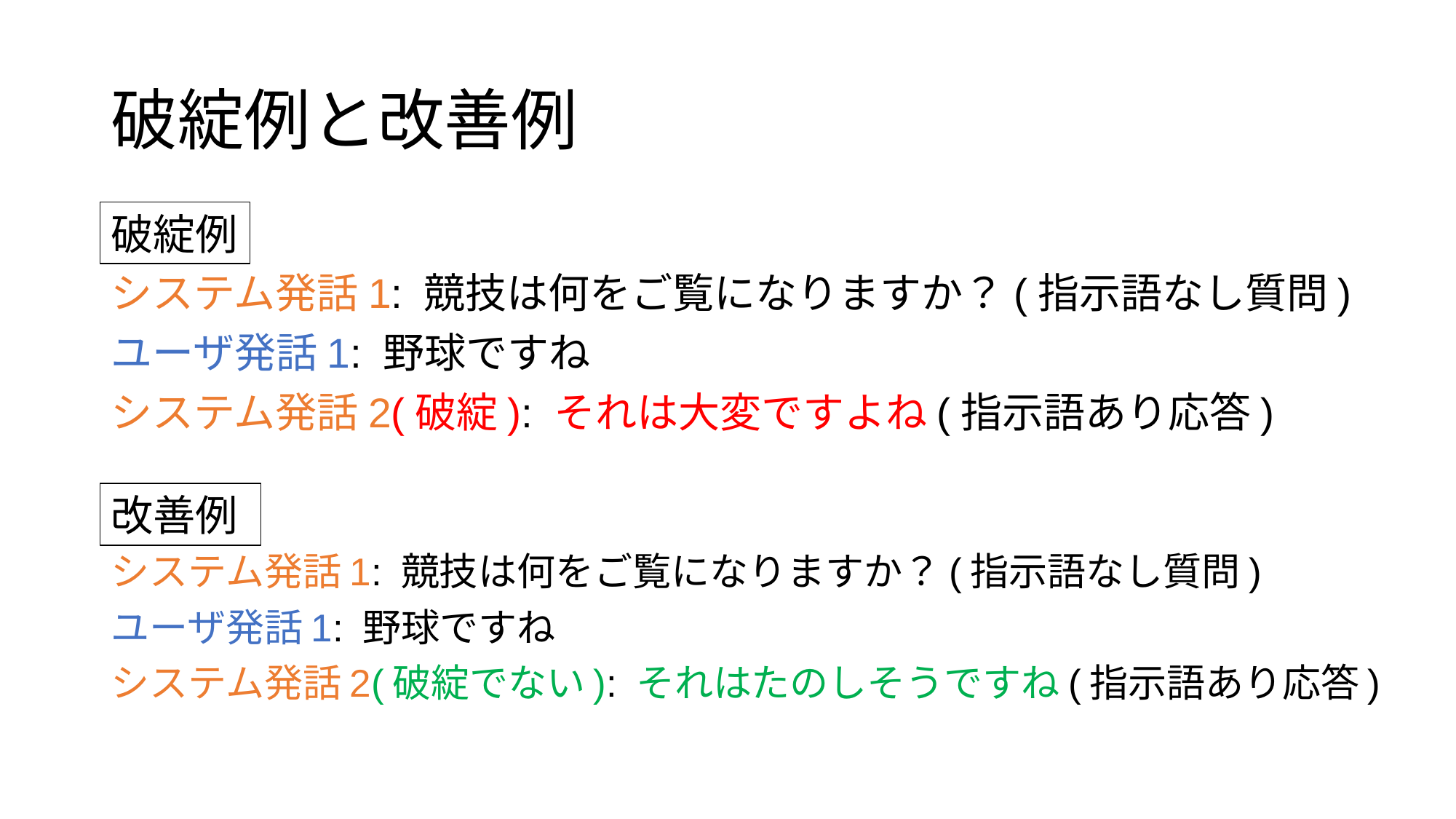

# 破綻例と改善例
破綻例
システム発話1: 競技は何をご覧になりますか？(指示語なし質問)
ユーザ発話1: 野球ですね
システム発話2(破綻): それは大変ですよね(指示語あり応答)
改善例
システム発話1: 競技は何をご覧になりますか？(指示語なし質問)
ユーザ発話1: 野球ですね
システム発話2(破綻でない): それはたのしそうですね(指示語あり応答)